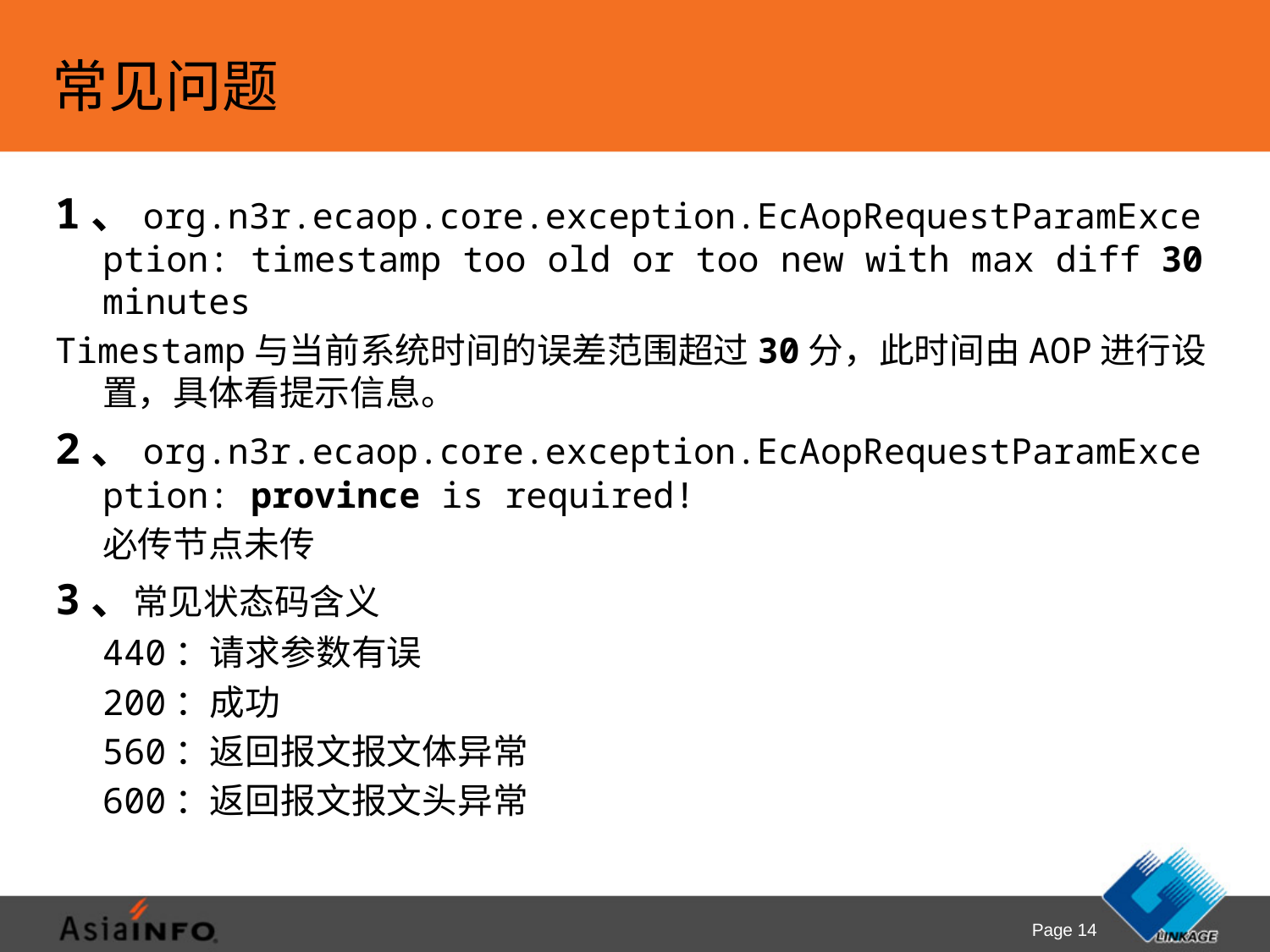

# 常见问题
1、org.n3r.ecaop.core.exception.EcAopRequestParamException: timestamp too old or too new with max diff 30 minutes
Timestamp与当前系统时间的误差范围超过30分，此时间由AOP进行设置，具体看提示信息。
2、org.n3r.ecaop.core.exception.EcAopRequestParamException: province is required!
	必传节点未传
3、常见状态码含义
	440：请求参数有误
	200：成功
	560：返回报文报文体异常
	600：返回报文报文头异常